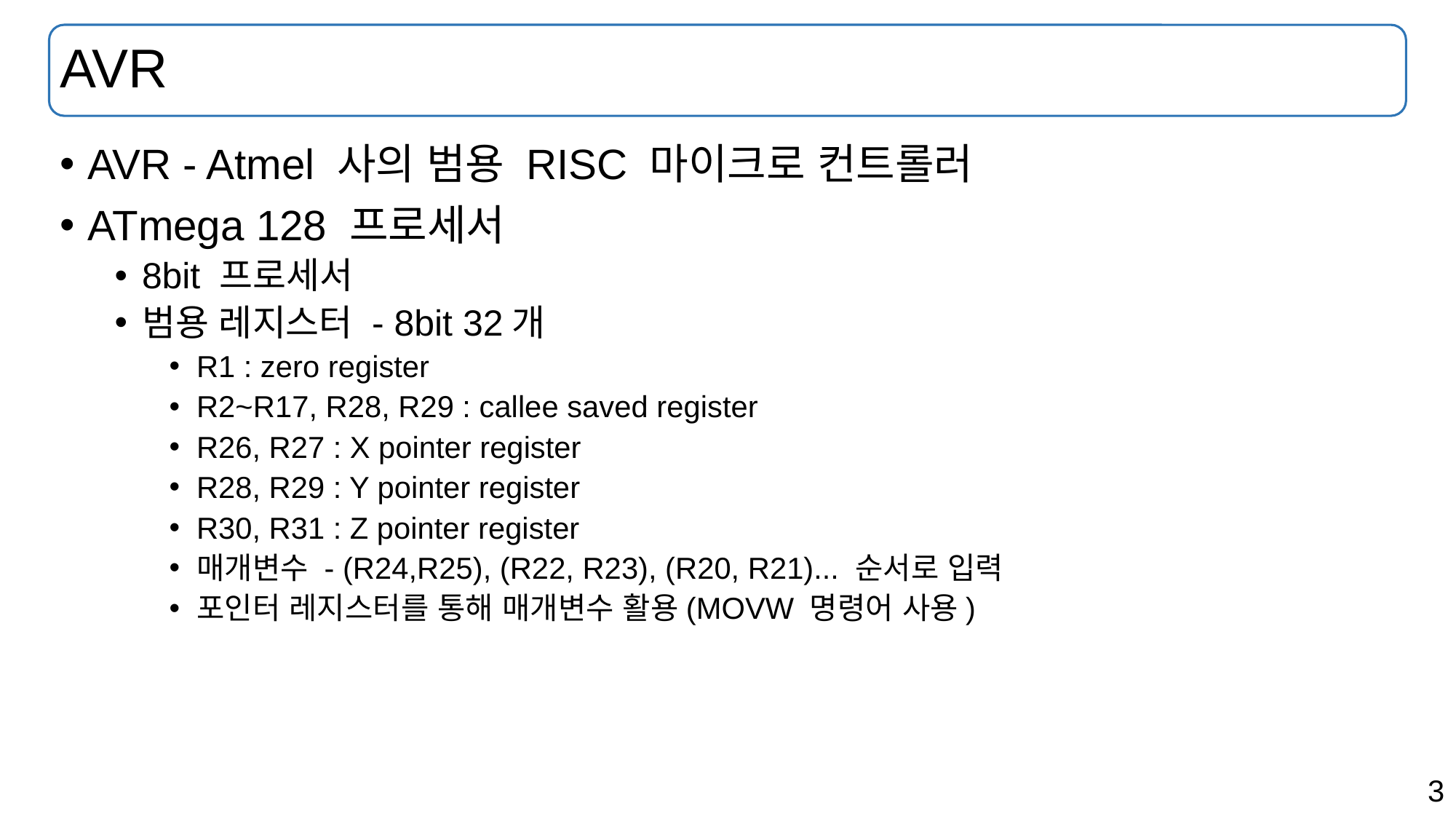

# AVR
AVR - Atmel 사의 범용 RISC 마이크로 컨트롤러
ATmega 128 프로세서
8bit 프로세서
범용 레지스터 - 8bit 32개
R1 : zero register
R2~R17, R28, R29 : callee saved register
R26, R27 : X pointer register
R28, R29 : Y pointer register
R30, R31 : Z pointer register
매개변수 - (R24,R25), (R22, R23), (R20, R21)... 순서로 입력
포인터 레지스터를 통해 매개변수 활용(MOVW 명령어 사용)